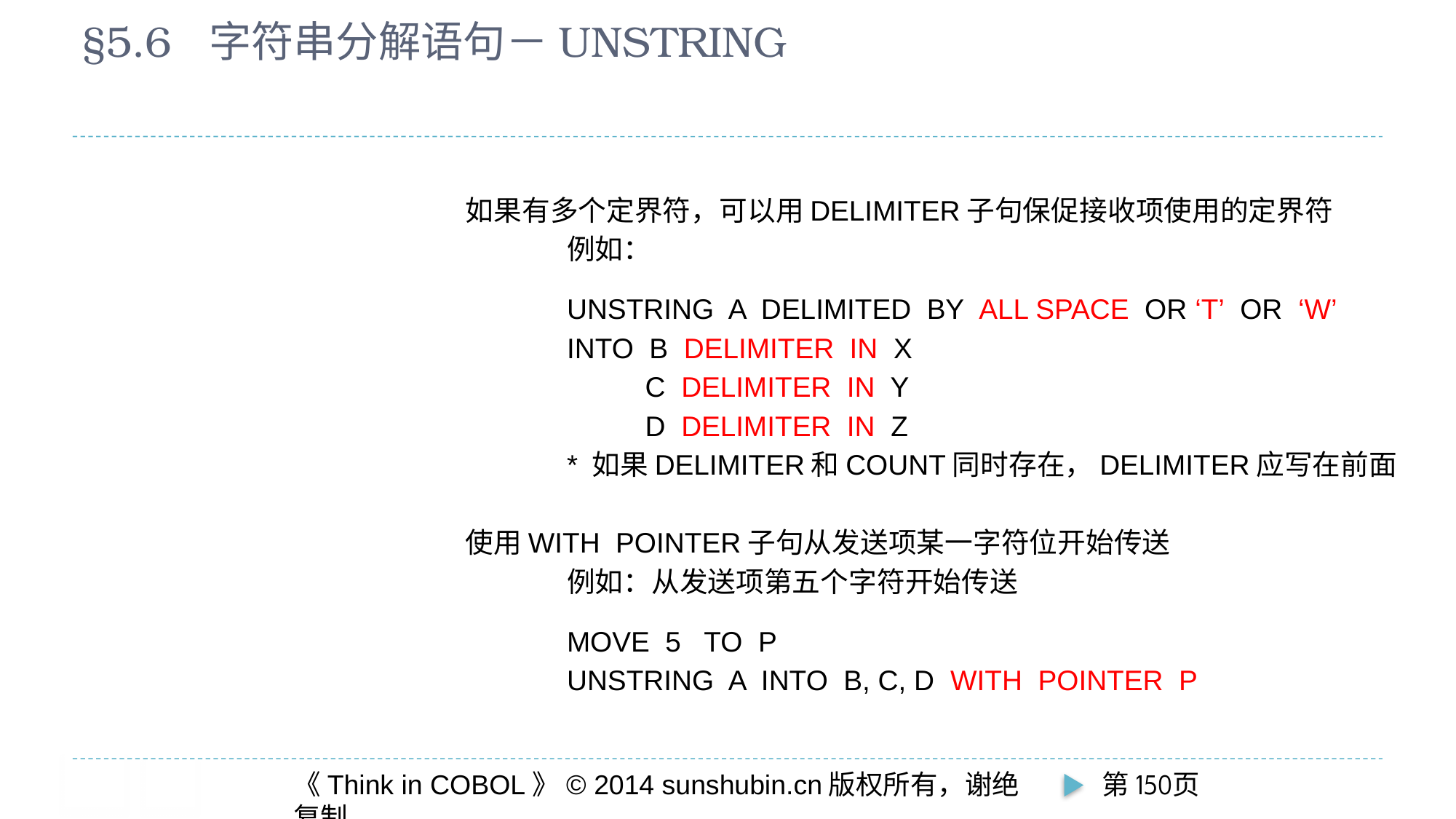

# §5.6  字符串分解语句－UNSTRING
如果有多个定界符，可以用DELIMITER子句保促接收项使用的定界符
	例如：

		UNSTRING  A  DELIMITED  BY  ALL SPACE  OR ‘T’  OR  ‘W’
			INTO  B  DELIMITER  IN  X
			          C  DELIMITER  IN  Y
			          D  DELIMITER  IN  Z
	* 如果DELIMITER和COUNT同时存在，DELIMITER应写在前面

使用WITH  POINTER子句从发送项某一字符位开始传送
	例如：从发送项第五个字符开始传送

		MOVE  5   TO  P
		UNSTRING  A  INTO  B, C, D  WITH  POINTER  P